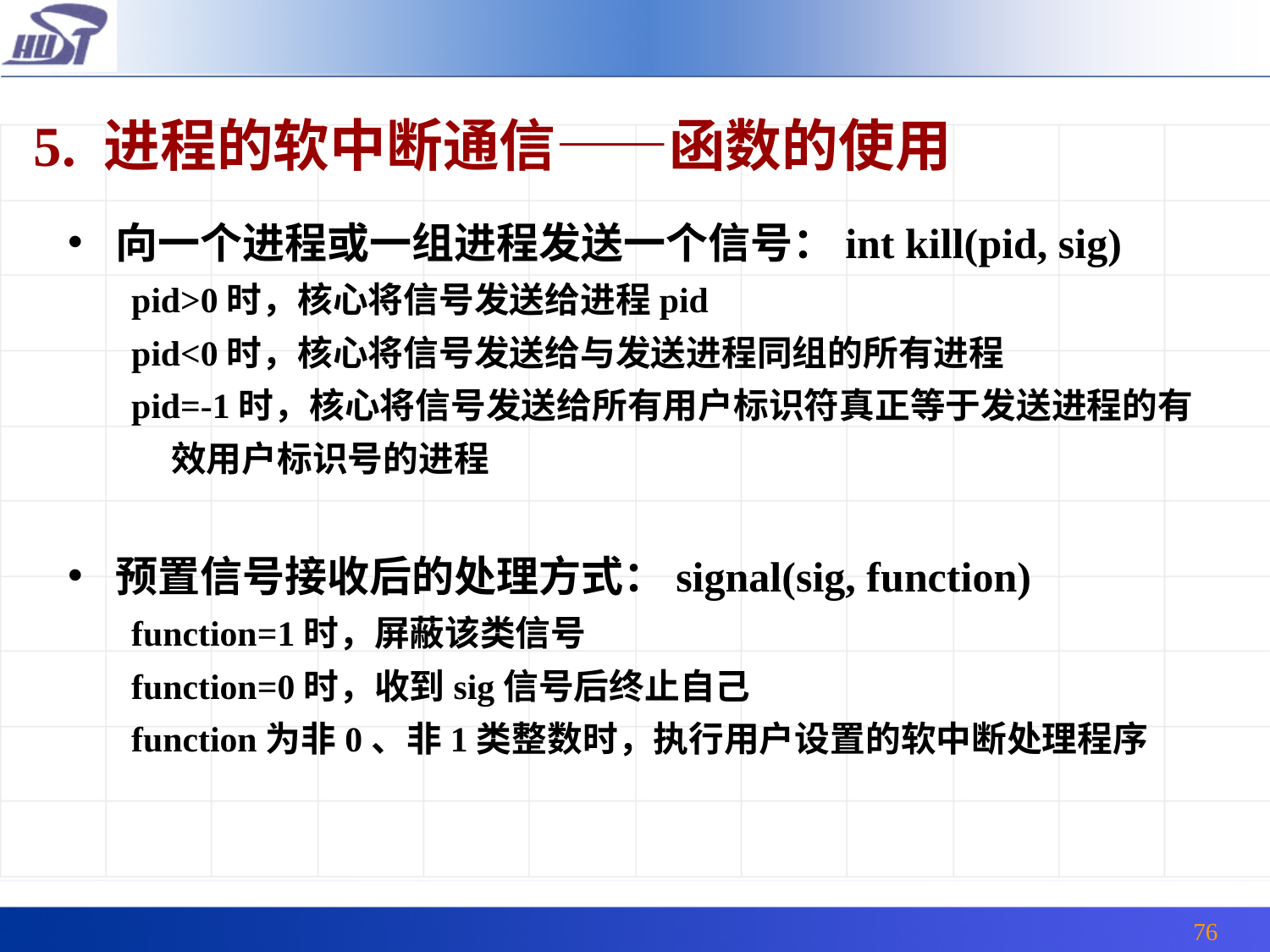

5. 进程的软中断通信——函数的使用
向一个进程或一组进程发送一个信号：int kill(pid, sig)
pid>0时，核心将信号发送给进程pid
pid<0时，核心将信号发送给与发送进程同组的所有进程
pid=-1时，核心将信号发送给所有用户标识符真正等于发送进程的有效用户标识号的进程

预置信号接收后的处理方式：signal(sig, function)
function=1时，屏蔽该类信号
function=0时，收到sig信号后终止自己
function为非0、非1类整数时，执行用户设置的软中断处理程序
76